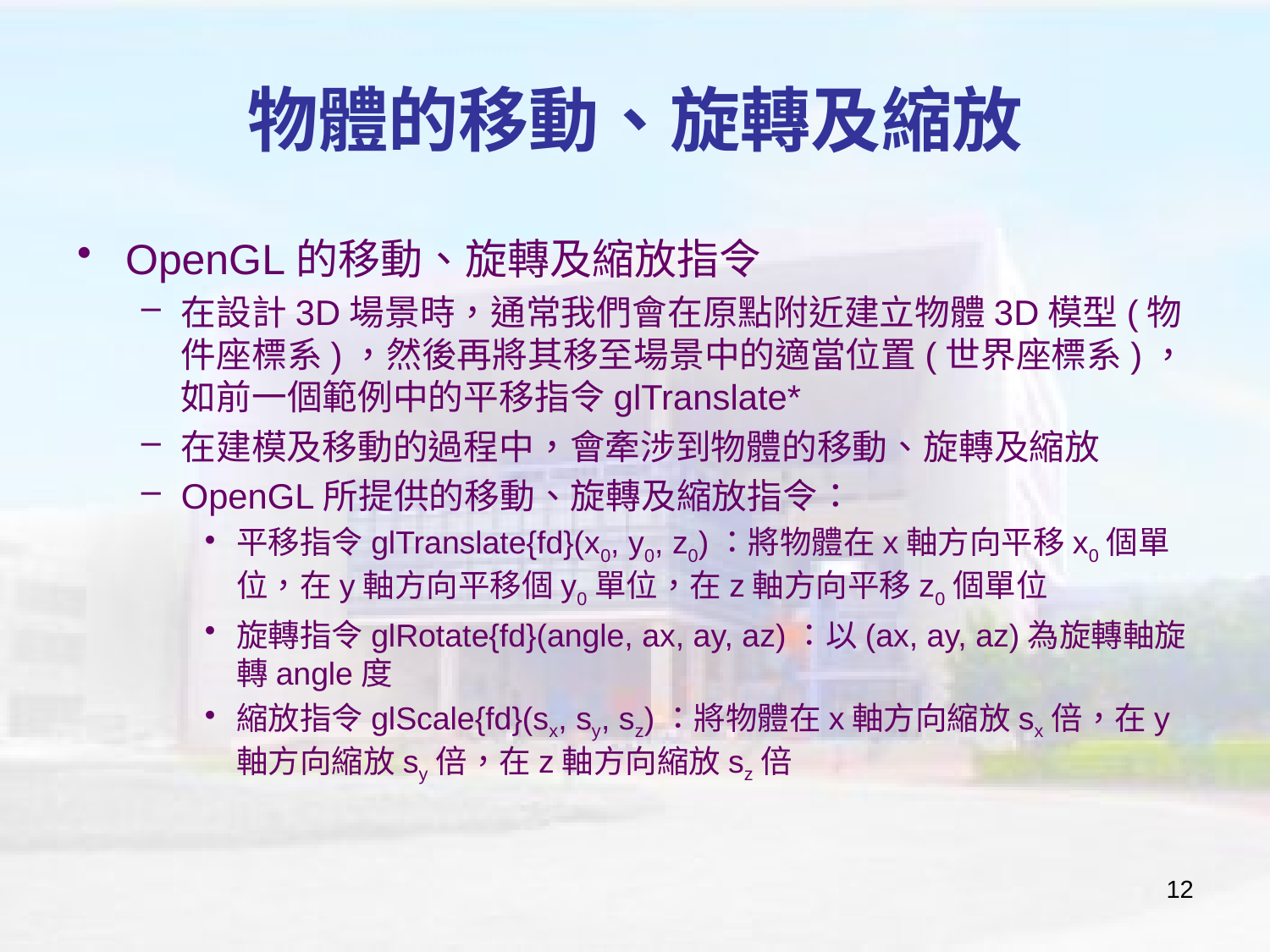

# 物體的移動、旋轉及縮放
OpenGL的移動、旋轉及縮放指令
在設計3D場景時，通常我們會在原點附近建立物體3D模型(物件座標系)，然後再將其移至場景中的適當位置(世界座標系)，如前一個範例中的平移指令glTranslate*
在建模及移動的過程中，會牽涉到物體的移動、旋轉及縮放
OpenGL所提供的移動、旋轉及縮放指令：
平移指令glTranslate{fd}(x0, y0, z0)：將物體在x軸方向平移x0個單位，在y軸方向平移個y0單位，在z軸方向平移z0個單位
旋轉指令glRotate{fd}(angle, ax, ay, az)：以(ax, ay, az)為旋轉軸旋轉angle度
縮放指令glScale{fd}(sx, sy, sz)：將物體在x軸方向縮放sx倍，在y軸方向縮放sy倍，在z軸方向縮放sz倍
12